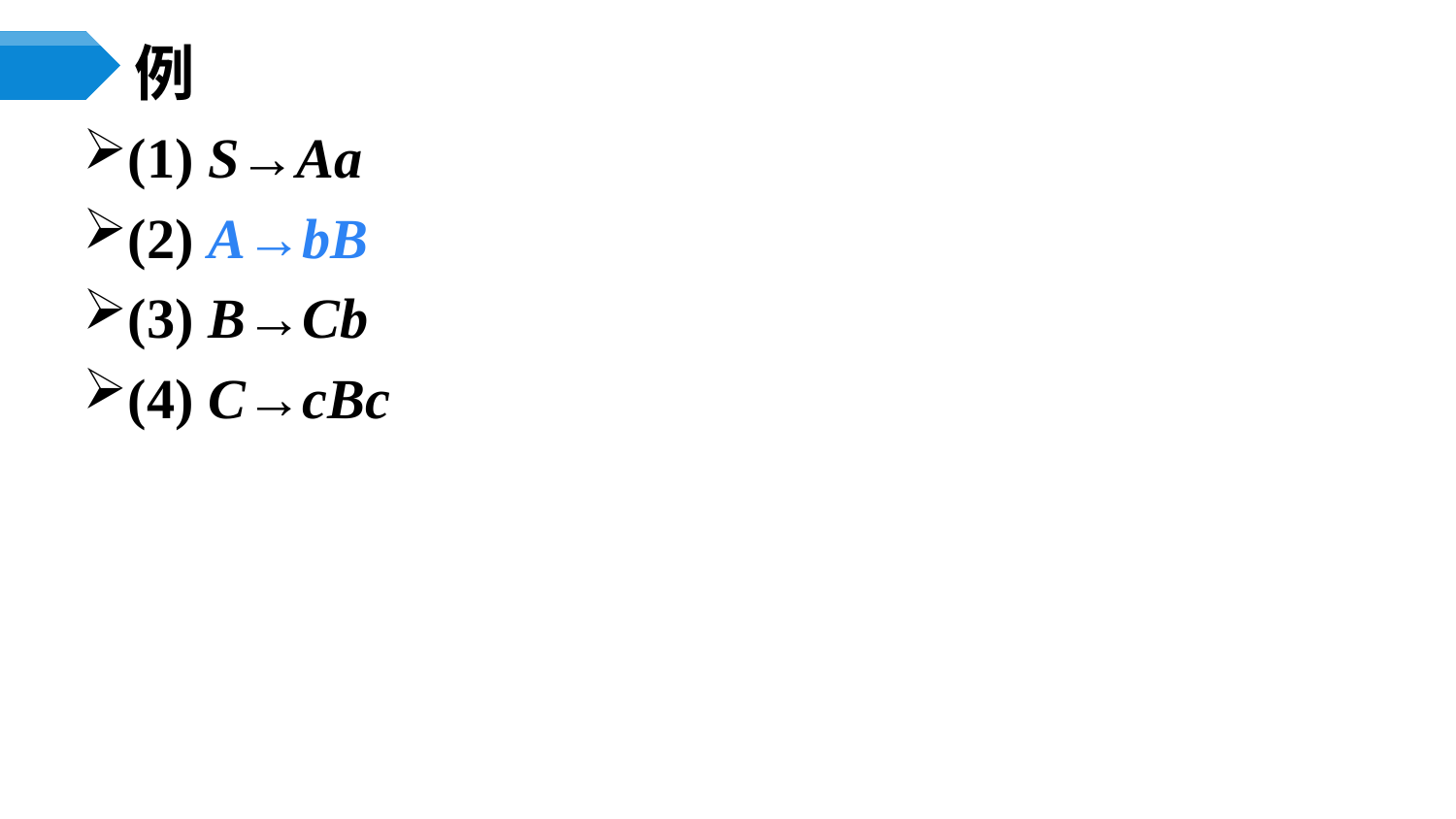

# 例
(1) S→Aa
(2) A→bB
(3) B→Cb
(4) C→cBc